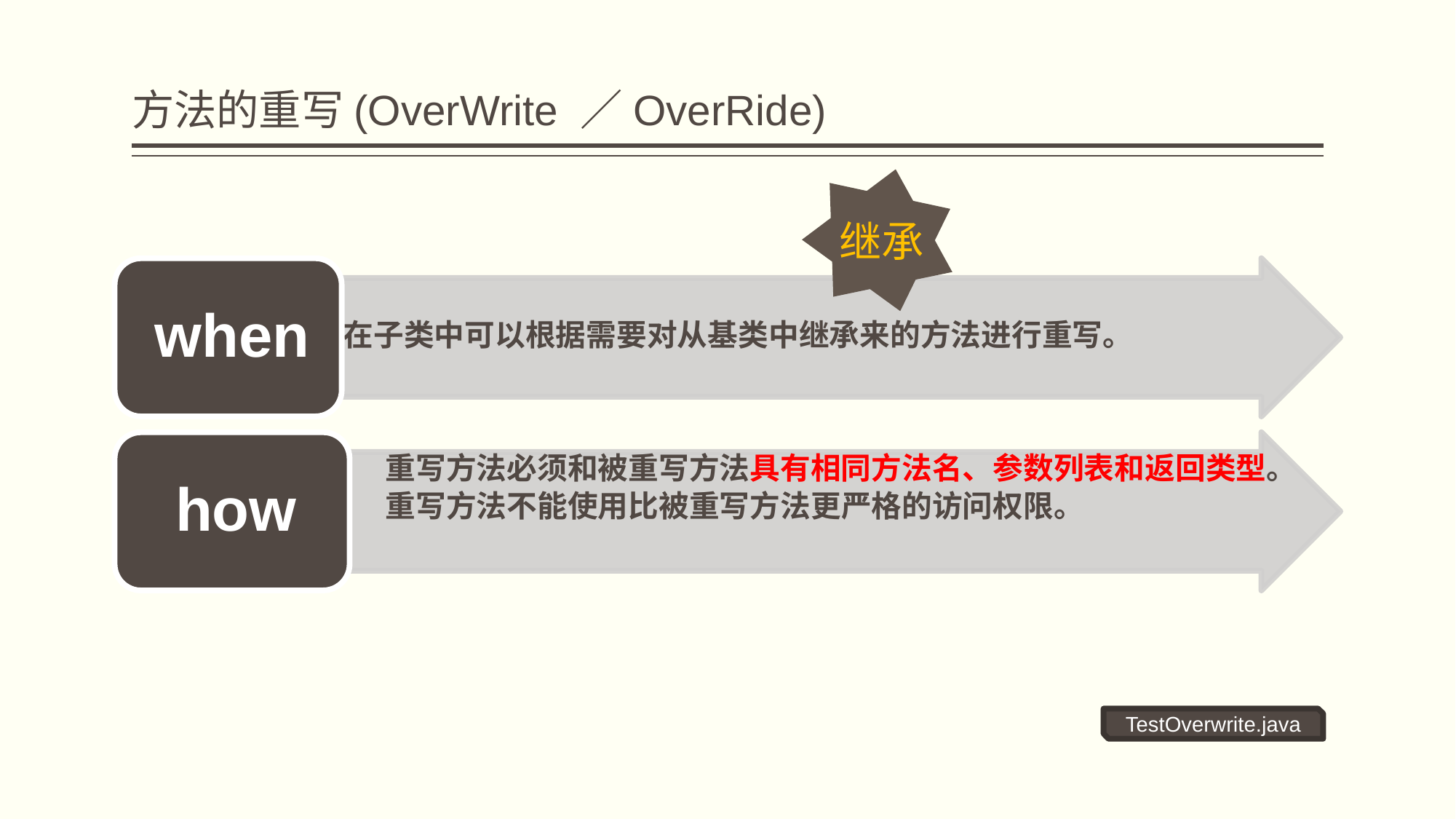

# 方法的重写(OverWrite ／OverRide)

继承

在子类中可以根据需要对从基类中继承来的方法进行重写。
when
重写方法必须和被重写方法具有相同方法名、参数列表和返回类型。
重写方法不能使用比被重写方法更严格的访问权限。

how
TestOverwrite.java